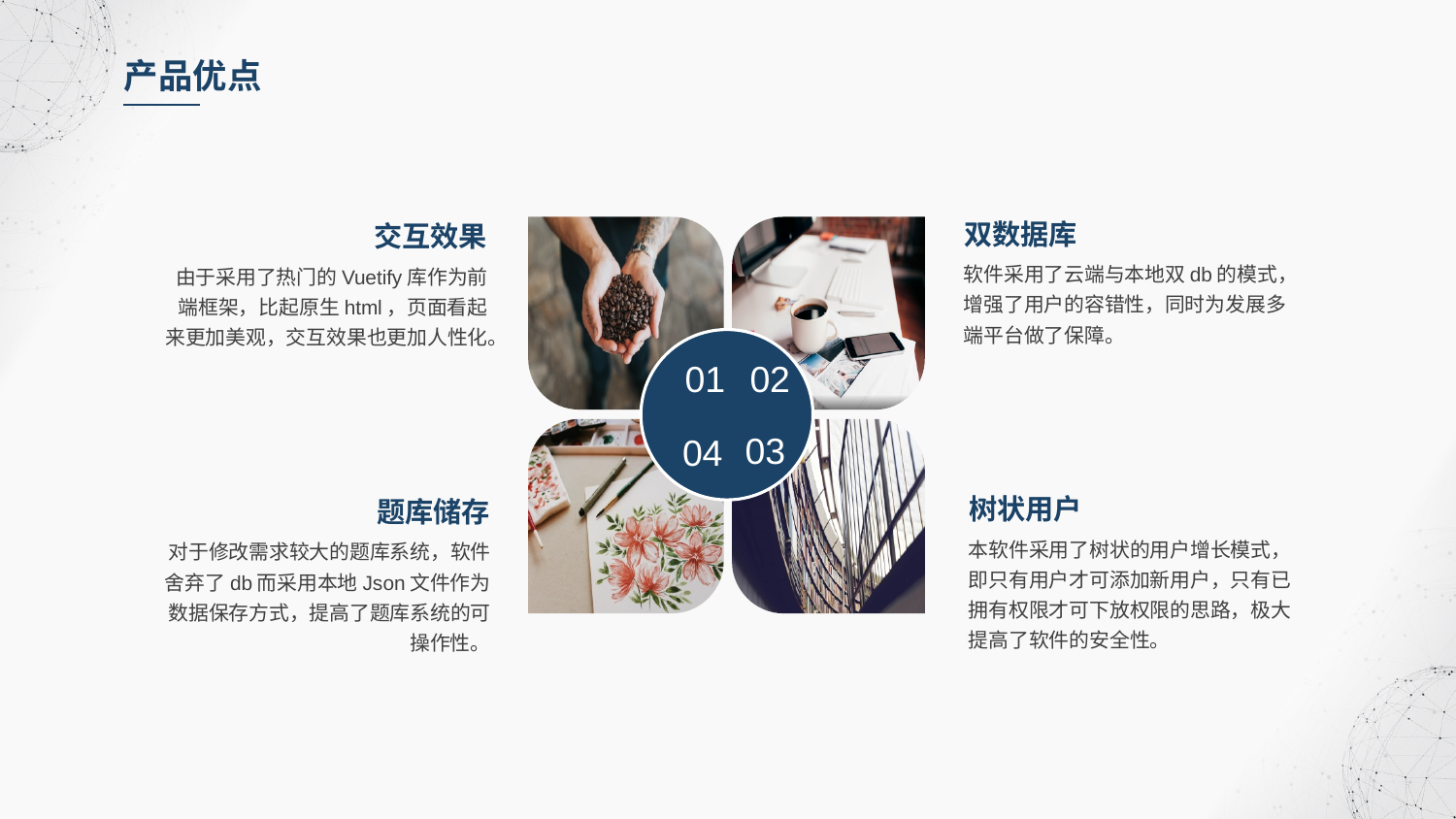

产品优点
双数据库
交互效果

软件采用了云端与本地双db的模式，增强了用户的容错性，同时为发展多端平台做了保障。
由于采用了热门的Vuetify库作为前端框架，比起原生html，页面看起来更加美观，交互效果也更加人性化。

01
02
03
04

树状用户
题库储存
本软件采用了树状的用户增长模式，即只有用户才可添加新用户，只有已拥有权限才可下放权限的思路，极大提高了软件的安全性。
对于修改需求较大的题库系统，软件舍弃了db而采用本地Json文件作为数据保存方式，提高了题库系统的可操作性。